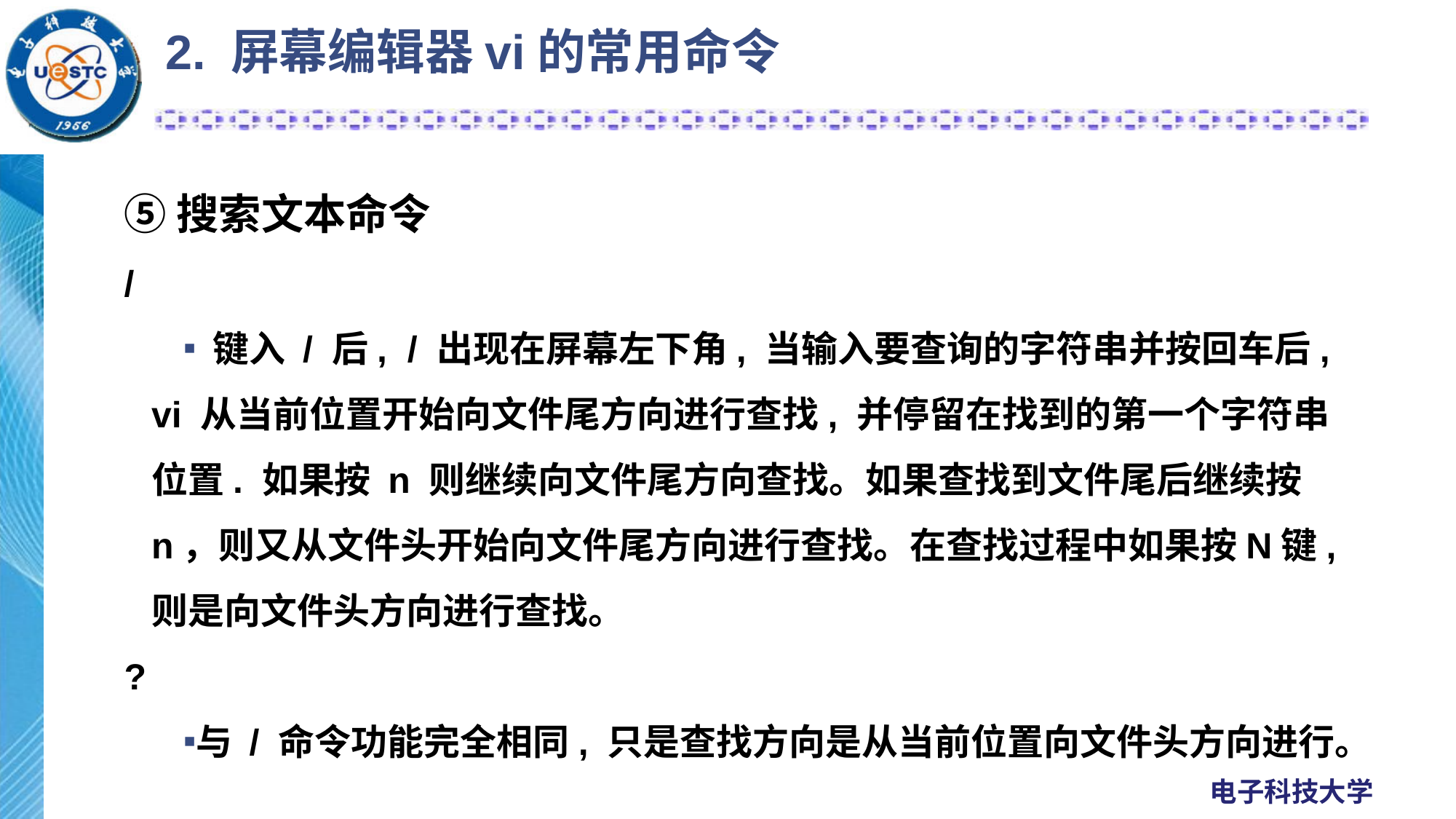

# 2. 屏幕编辑器vi的常用命令
⑤搜索文本命令
/
 键入 / 后,  / 出现在屏幕左下角, 当输入要查询的字符串并按回车后, vi 从当前位置开始向文件尾方向进行查找, 并停留在找到的第一个字符串位置. 如果按 n 则继续向文件尾方向查找。如果查找到文件尾后继续按n，则又从文件头开始向文件尾方向进行查找。在查找过程中如果按N键,则是向文件头方向进行查找。
?
与 / 命令功能完全相同, 只是查找方向是从当前位置向文件头方向进行。